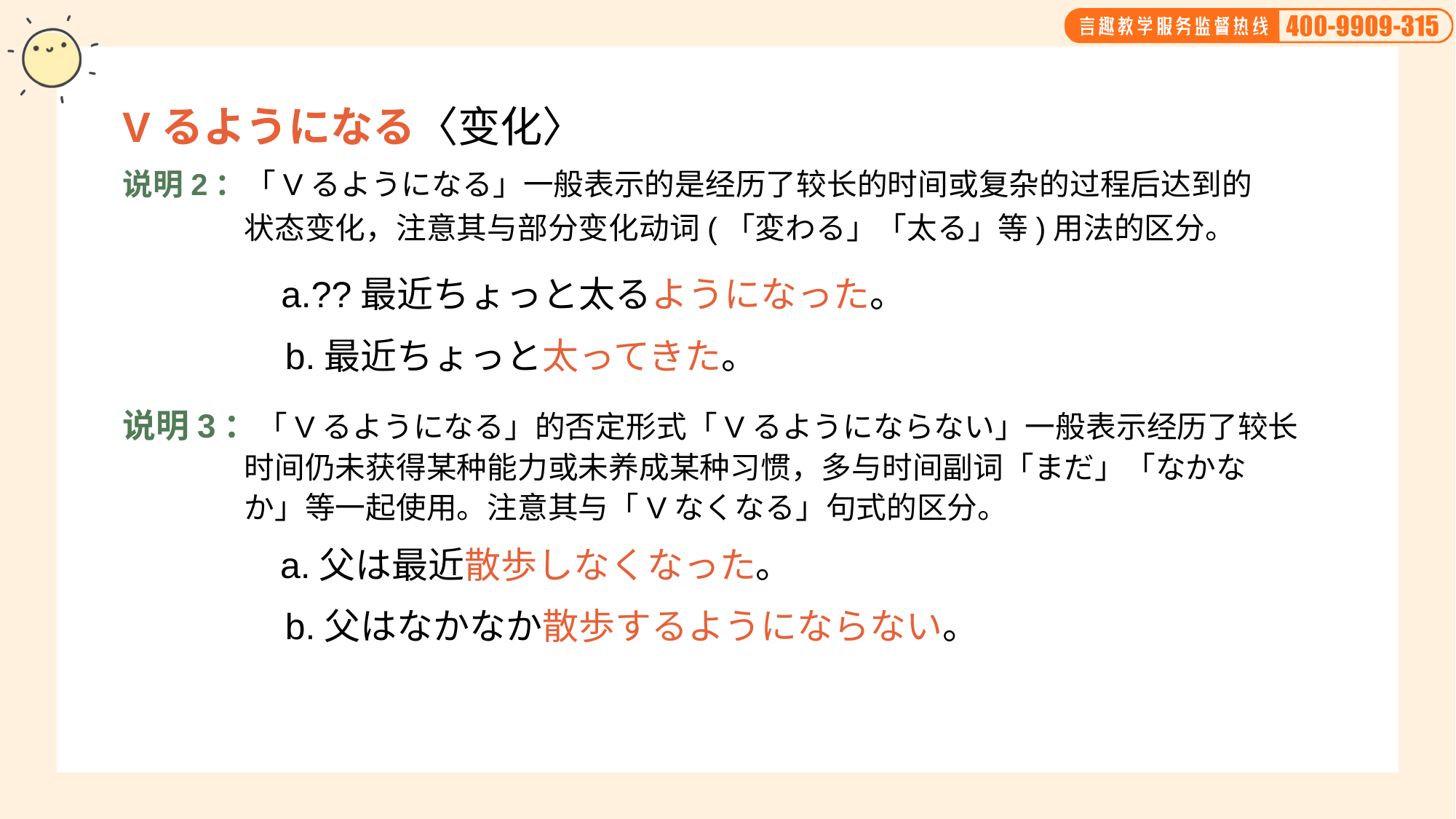

Vるようになる〈变化〉
说明2：「Vるようになる」一般表示的是经历了较长的时间或复杂的过程后达到的
　　　　状态变化，注意其与部分变化动词(「変わる」「太る」等)用法的区分。
　　　　  a.??最近ちょっと太るようになった。
　　　　 b.最近ちょっと太ってきた。
说明3：「Vるようになる」的否定形式「Vるようにならない」一般表示经历了较长
　　　　时间仍未获得某种能力或未养成某种习惯，多与时间副词「まだ」「なかな
　　　　か」等一起使用。注意其与「Vなくなる」句式的区分。
　　　　  a.父は最近散歩しなくなった。
　　　　 b.父はなかなか散歩するようにならない。